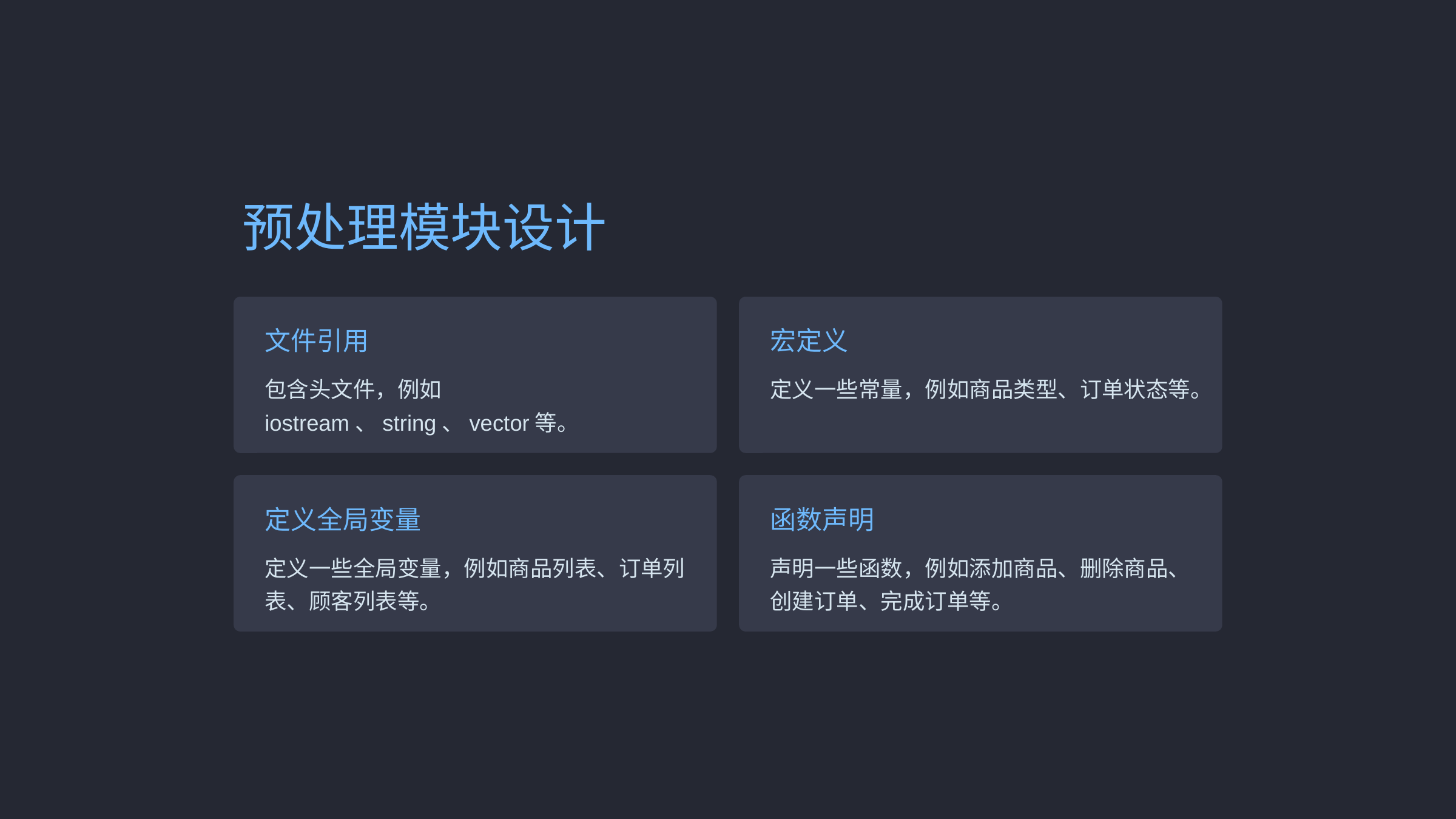

预处理模块设计

文件引用
宏定义
包含头文件，例如iostream、string、vector等。
定义一些常量，例如商品类型、订单状态等。

定义全局变量
函数声明
定义一些全局变量，例如商品列表、订单列表、顾客列表等。
声明一些函数，例如添加商品、删除商品、创建订单、完成订单等。